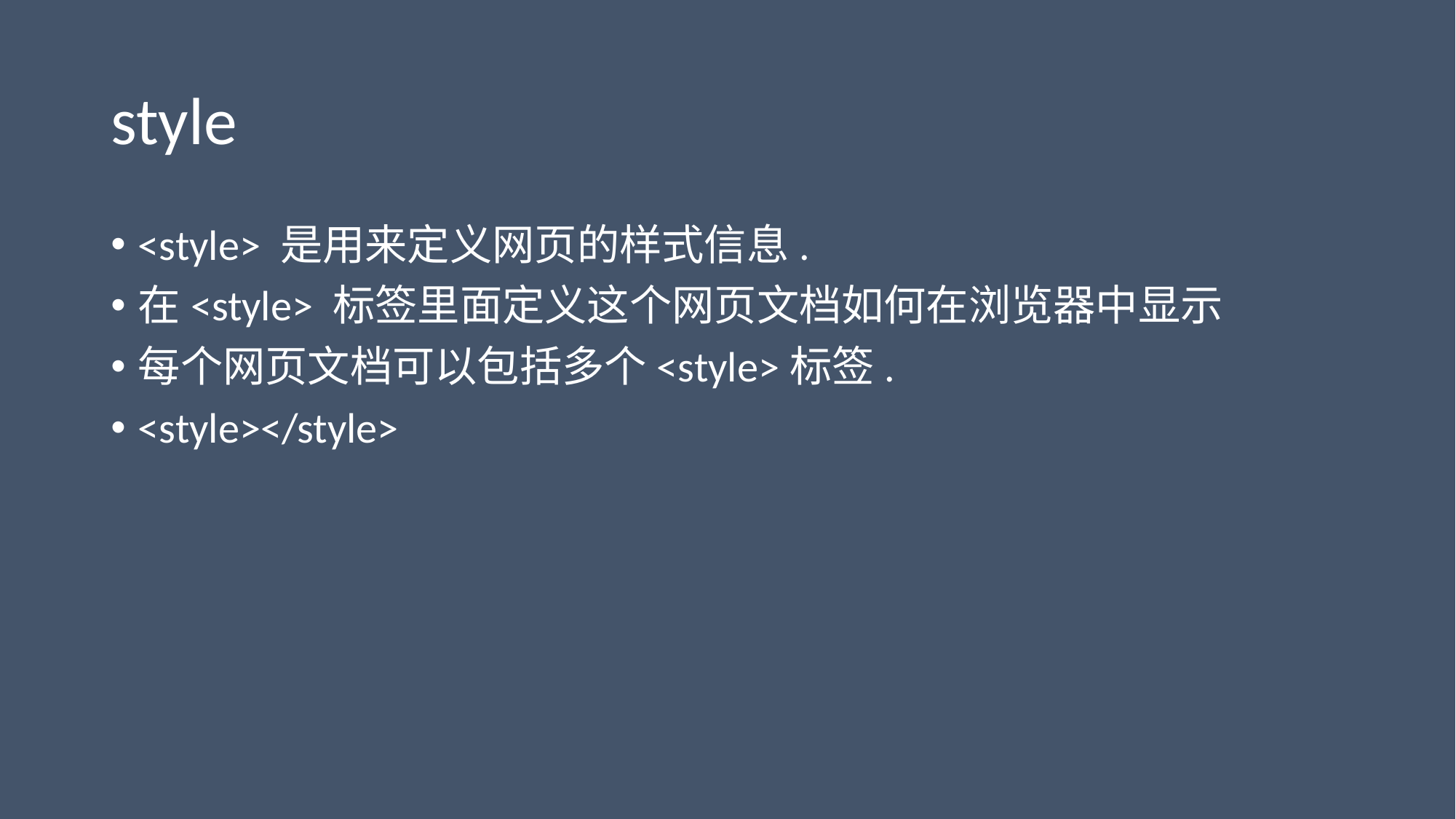

# style
<style> 是用来定义网页的样式信息.
在<style> 标签里面定义这个网页文档如何在浏览器中显示
每个网页文档可以包括多个<style>标签.
<style></style>